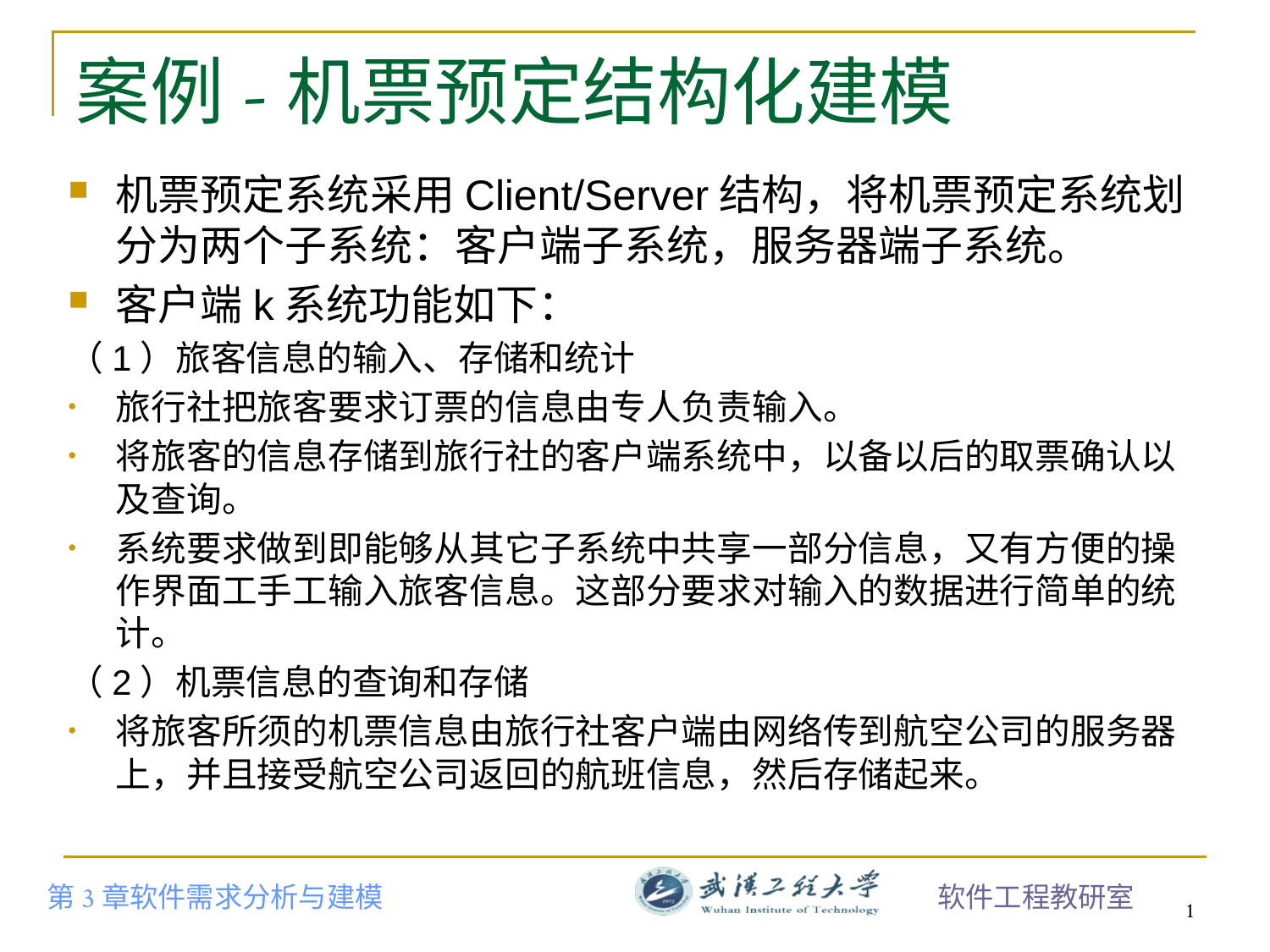

# 案例-机票预定结构化建模
机票预定系统采用Client/Server结构，将机票预定系统划分为两个子系统：客户端子系统，服务器端子系统。
客户端k系统功能如下：
（1）旅客信息的输入、存储和统计
旅行社把旅客要求订票的信息由专人负责输入。
将旅客的信息存储到旅行社的客户端系统中，以备以后的取票确认以及查询。
系统要求做到即能够从其它子系统中共享一部分信息，又有方便的操作界面工手工输入旅客信息。这部分要求对输入的数据进行简单的统计。
（2）机票信息的查询和存储
将旅客所须的机票信息由旅行社客户端由网络传到航空公司的服务器上，并且接受航空公司返回的航班信息，然后存储起来。